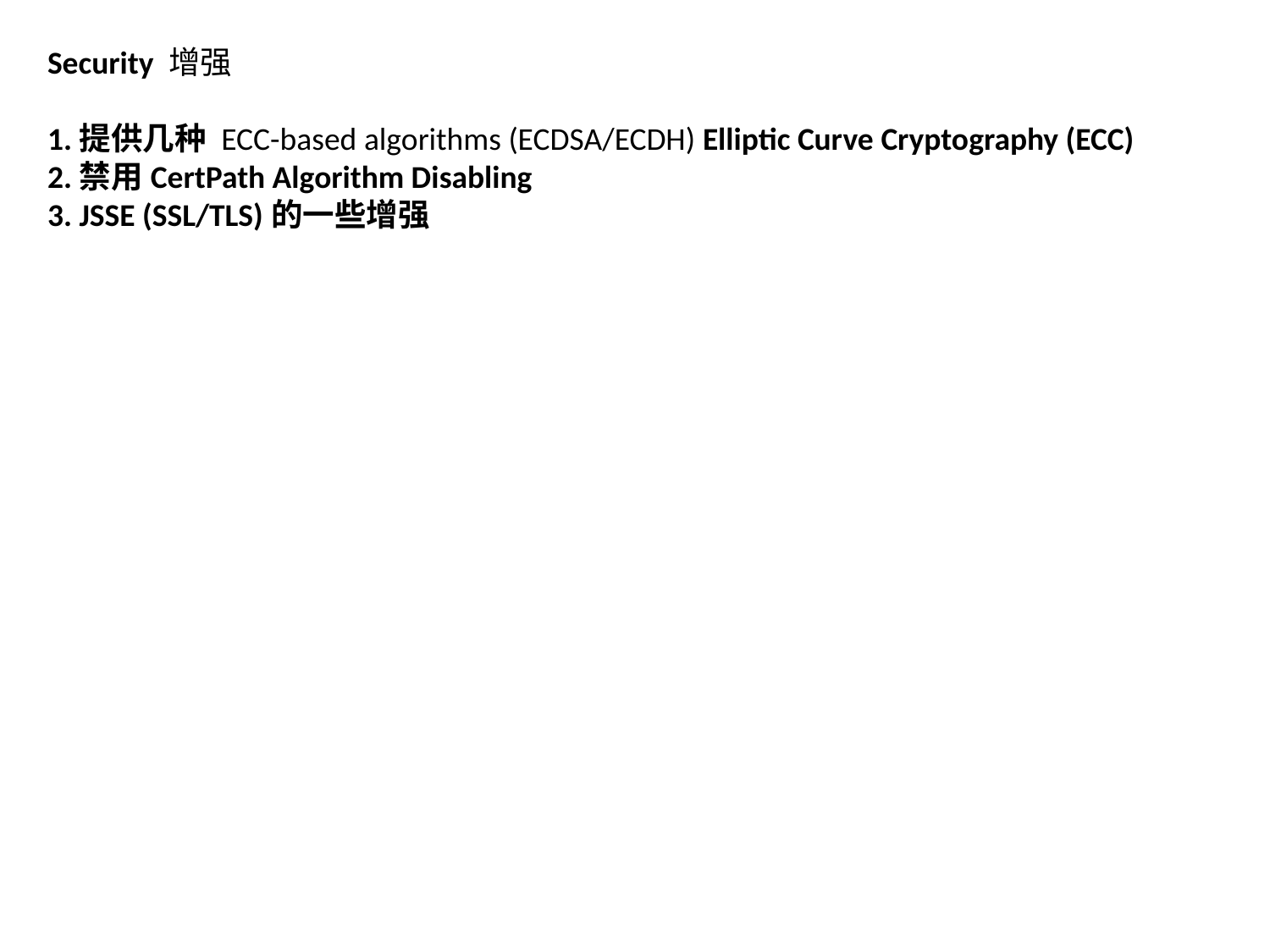

Security 增强

1.提供几种 ECC-based algorithms (ECDSA/ECDH) Elliptic Curve Cryptography (ECC)
2.禁用CertPath Algorithm Disabling
3. JSSE (SSL/TLS)的一些增强